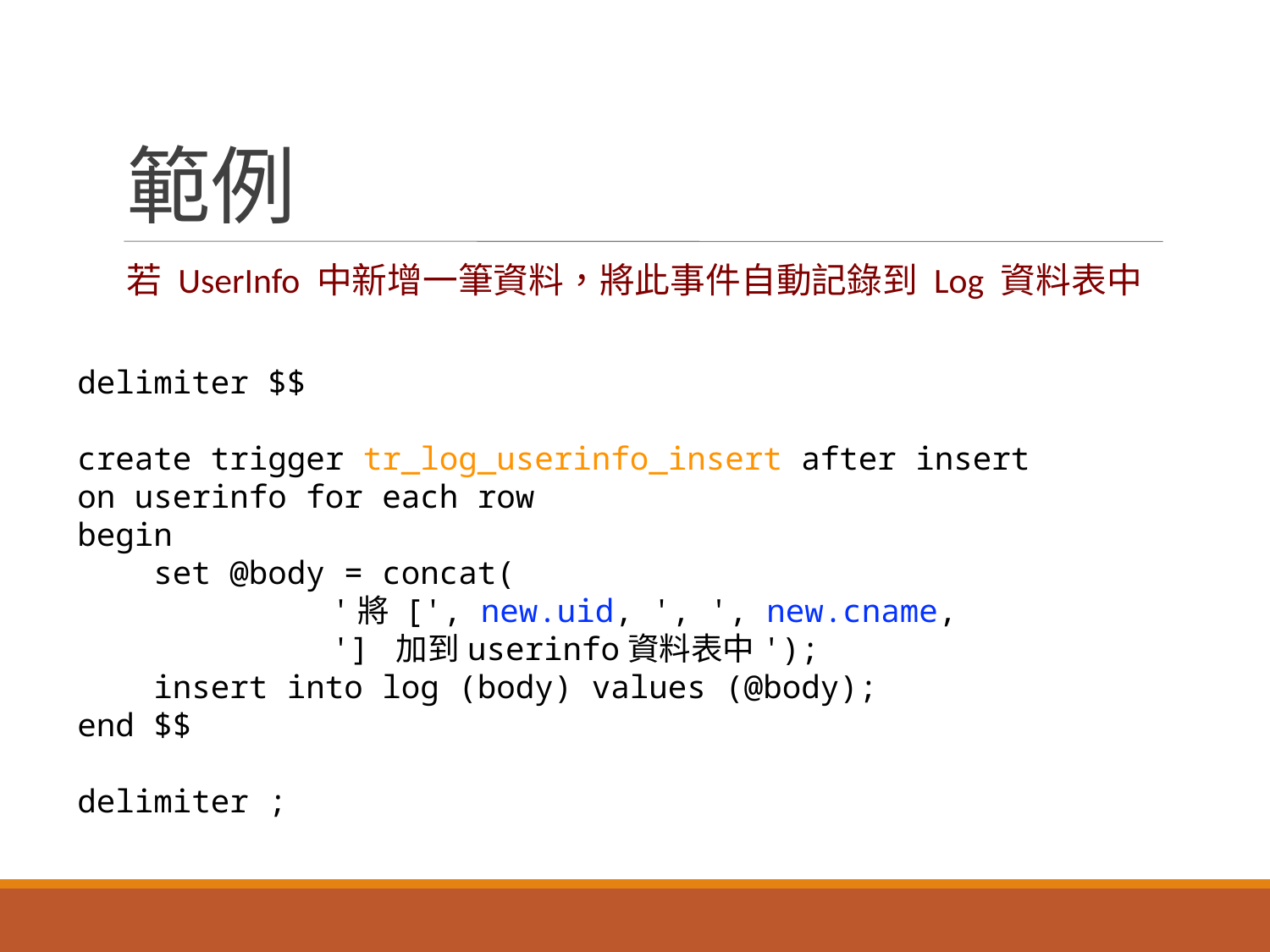

範例
若 UserInfo 中新增一筆資料，將此事件自動記錄到 Log 資料表中
delimiter $$

create trigger tr_log_userinfo_insert after insert
on userinfo for each row
begin
    set @body = concat(
		'將 [', new.uid, ', ', new.cname,
		'] 加到userinfo資料表中');
    insert into log (body) values (@body);
end $$

delimiter ;